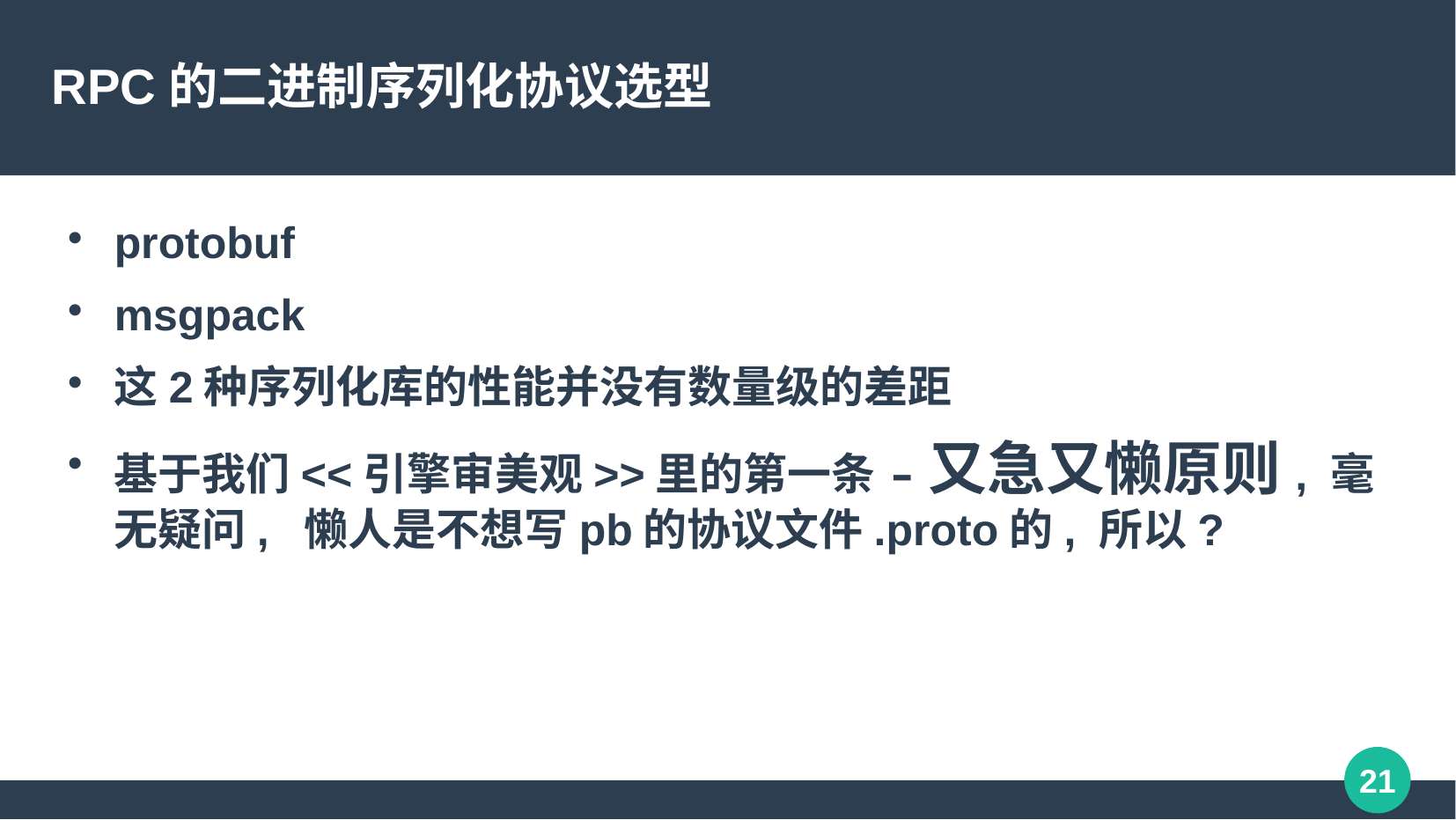

RPC的二进制序列化协议选型
protobuf
msgpack
这2种序列化库的性能并没有数量级的差距
基于我们<<引擎审美观>>里的第一条 – 又急又懒原则, 毫无疑问,  懒人是不想写pb的协议文件.proto的, 所以?